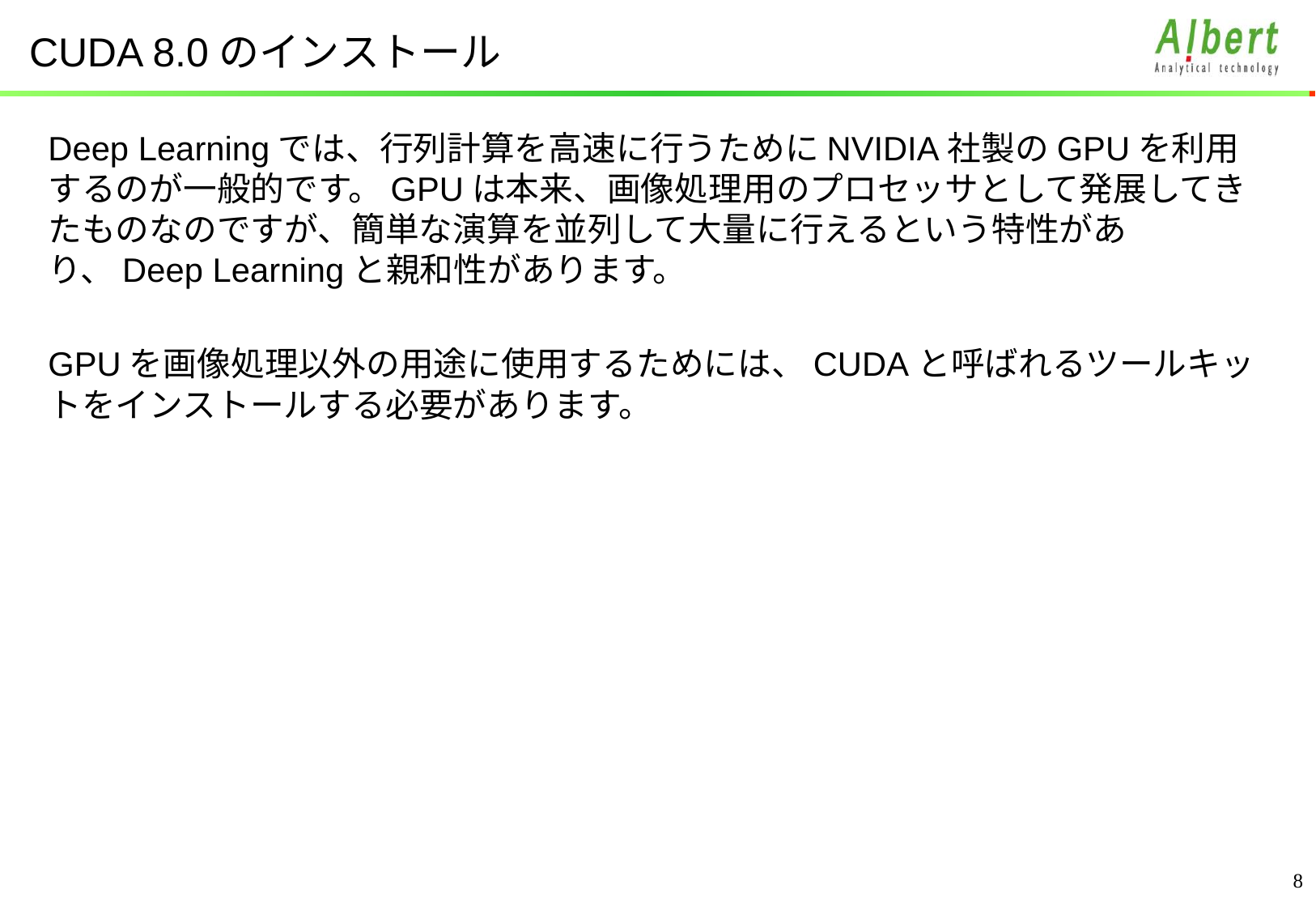

# CUDA 8.0のインストール
Deep Learningでは、行列計算を高速に行うためにNVIDIA社製のGPUを利用するのが一般的です。GPUは本来、画像処理用のプロセッサとして発展してきたものなのですが、簡単な演算を並列して大量に行えるという特性があり、Deep Learningと親和性があります。

GPUを画像処理以外の用途に使用するためには、CUDAと呼ばれるツールキットをインストールする必要があります。
8